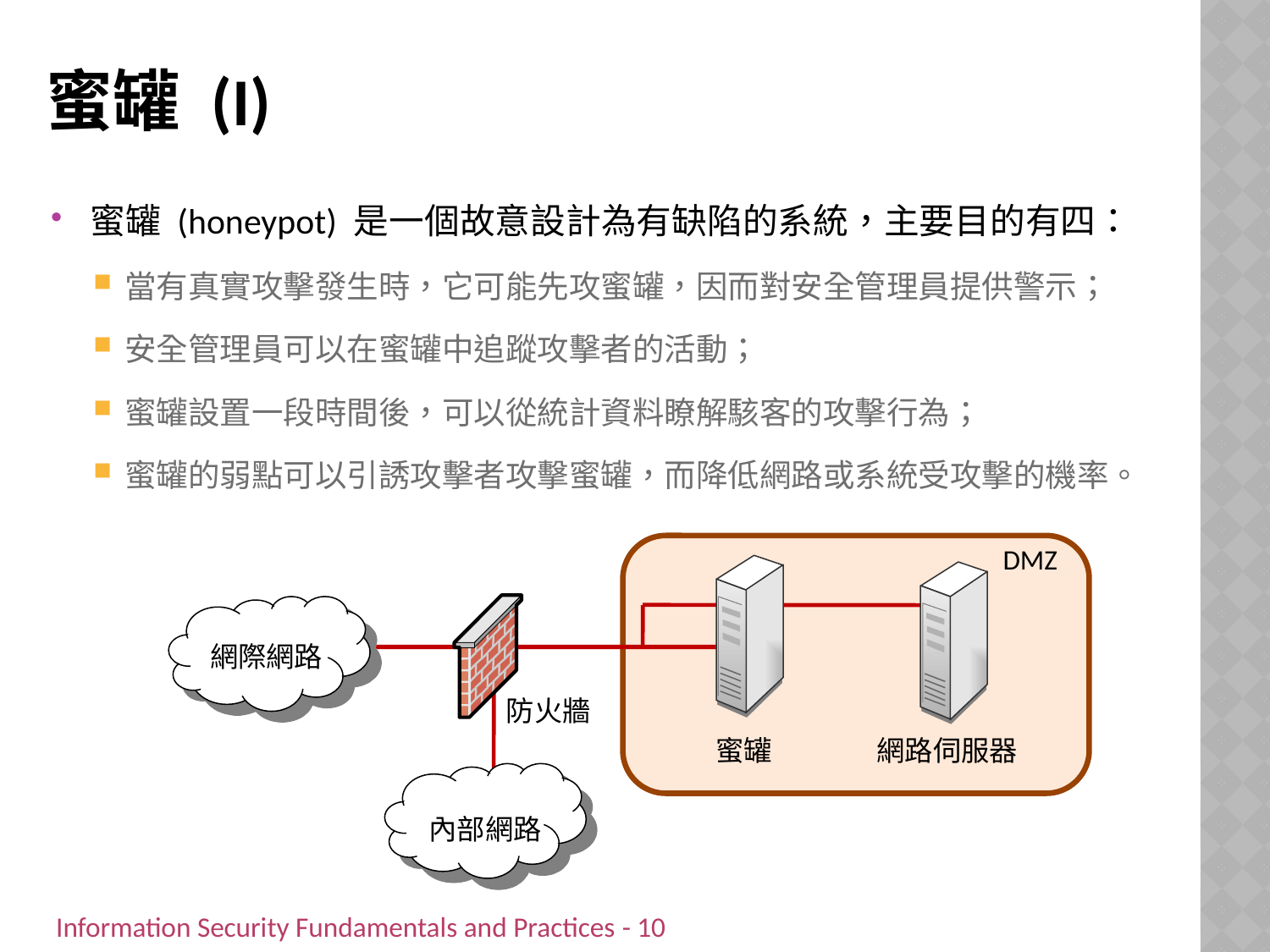

# 蜜罐 (I)
蜜罐 (honeypot) 是一個故意設計為有缺陷的系統，主要目的有四：
當有真實攻擊發生時，它可能先攻蜜罐，因而對安全管理員提供警示；
安全管理員可以在蜜罐中追蹤攻擊者的活動；
蜜罐設置一段時間後，可以從統計資料瞭解駭客的攻擊行為；
蜜罐的弱點可以引誘攻擊者攻擊蜜罐，而降低網路或系統受攻擊的機率。

DMZ

網際網路

防火牆
蜜罐
網路伺服器

內部網路